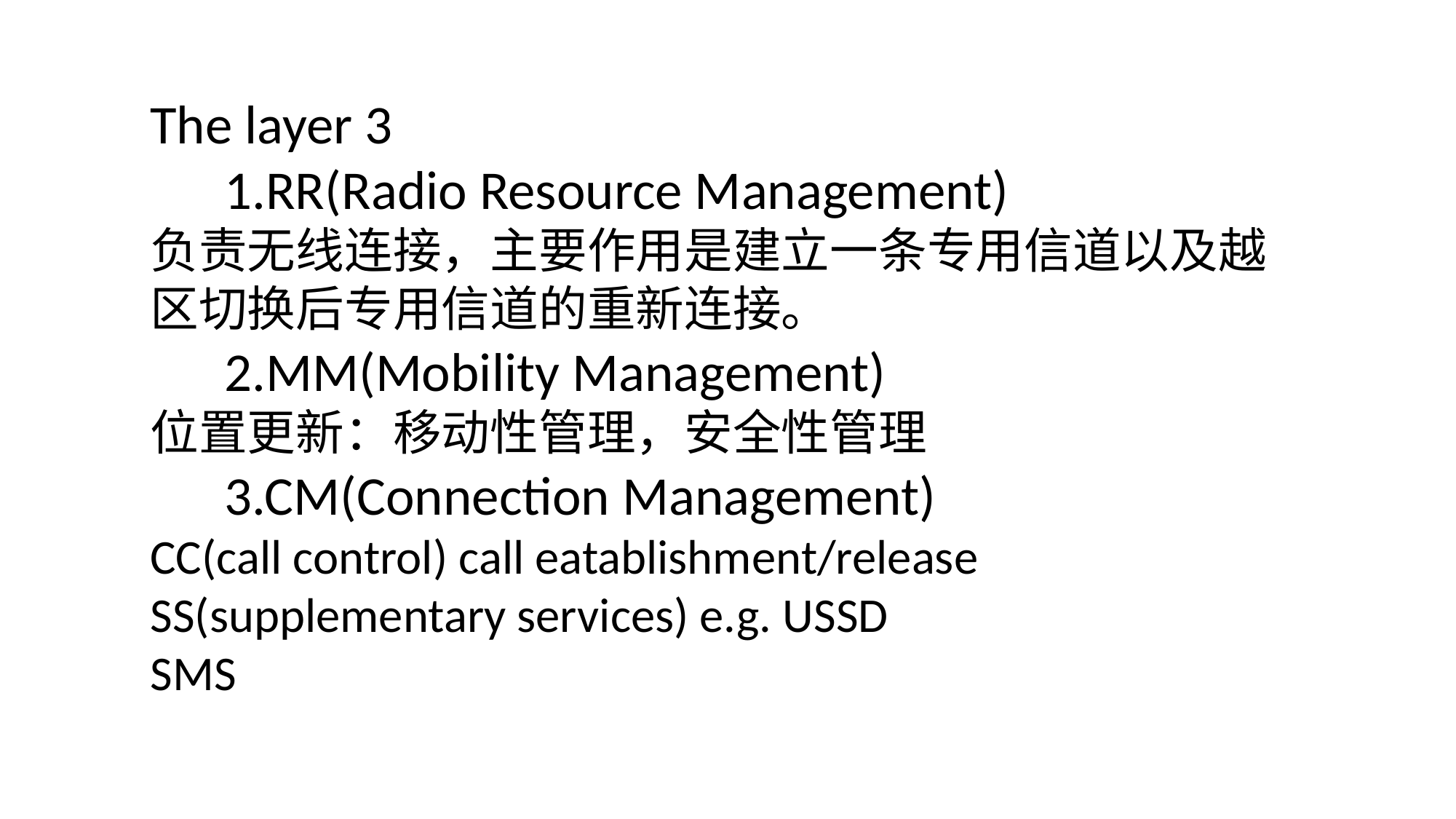

The layer 3
      1.RR(Radio Resource Management)
负责无线连接，主要作用是建立一条专用信道以及越区切换后专用信道的重新连接。
      2.MM(Mobility Management)
位置更新：移动性管理，安全性管理
      3.CM(Connection Management)
CC(call control) call eatablishment/release
SS(supplementary services) e.g. USSD
SMS